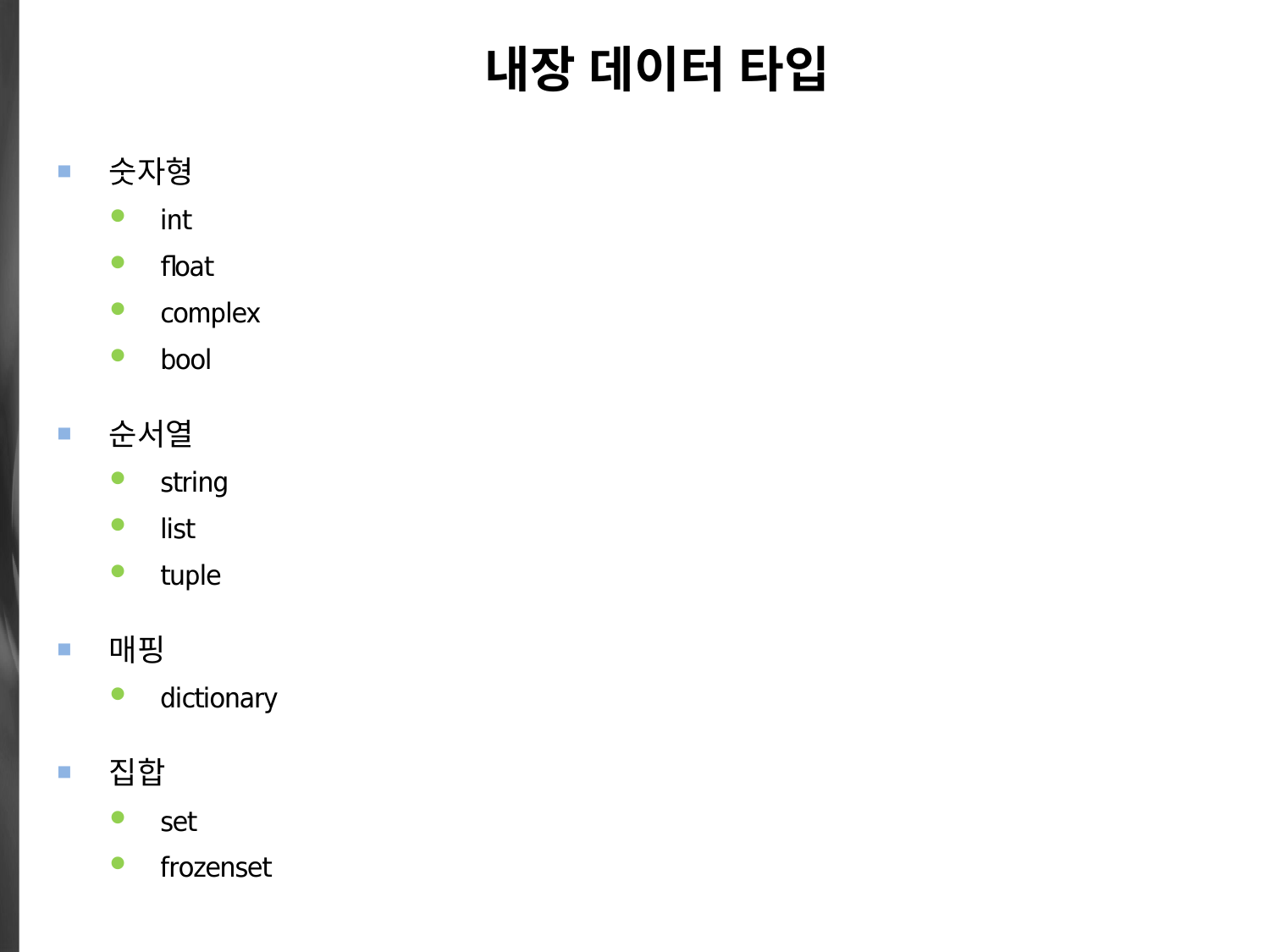

# 내장 데이터 타입
숫자형
int
float
complex
bool
순서열
string
list
tuple
매핑
dictionary
집합
set
frozenset